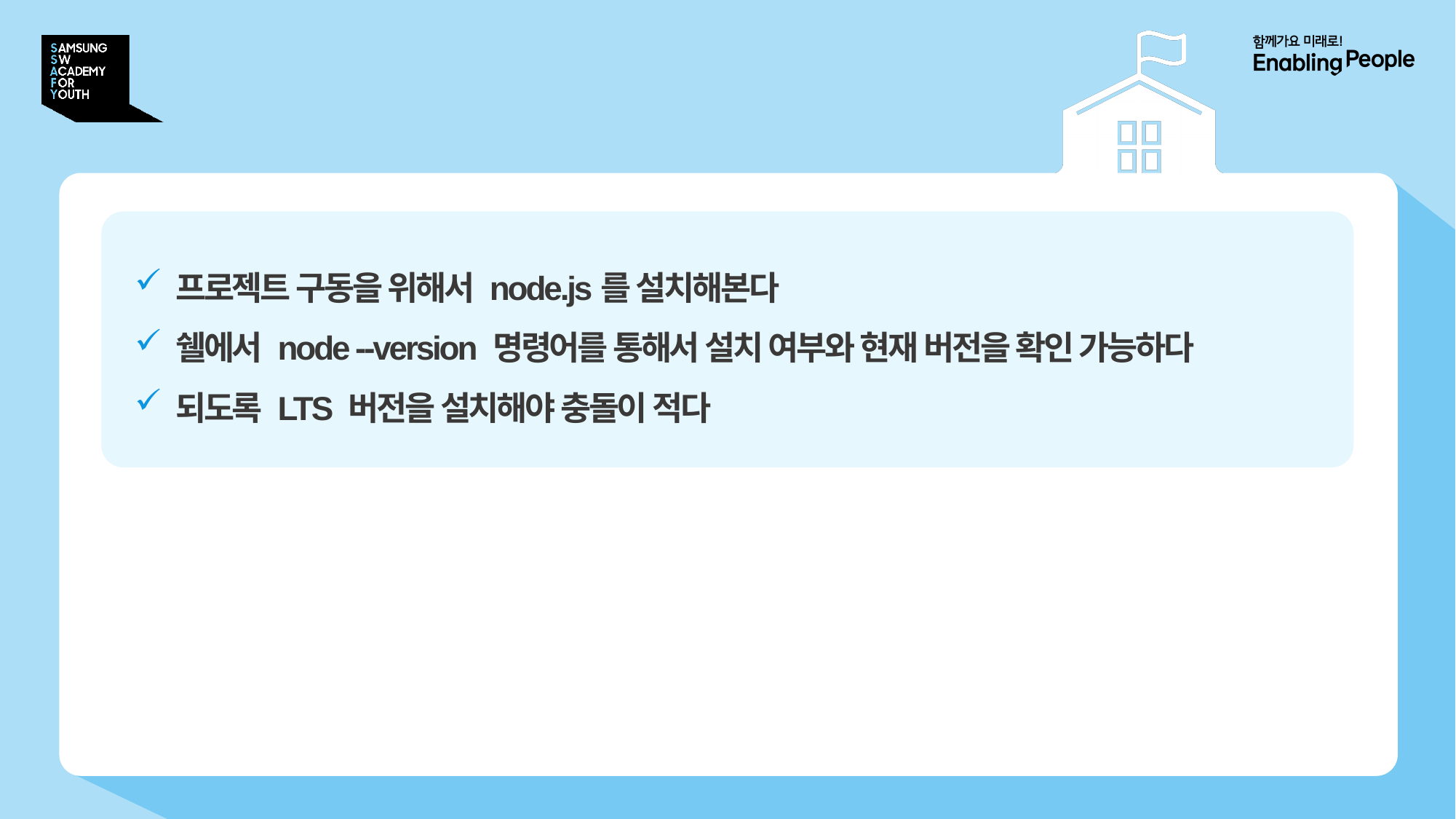

# node.js 설치

프로젝트 구동을 위해서 node.js를 설치해본다
쉘에서 node --version 명령어를 통해서 설치 여부와 현재 버전을 확인 가능하다
되도록 LTS 버전을 설치해야 충돌이 적다